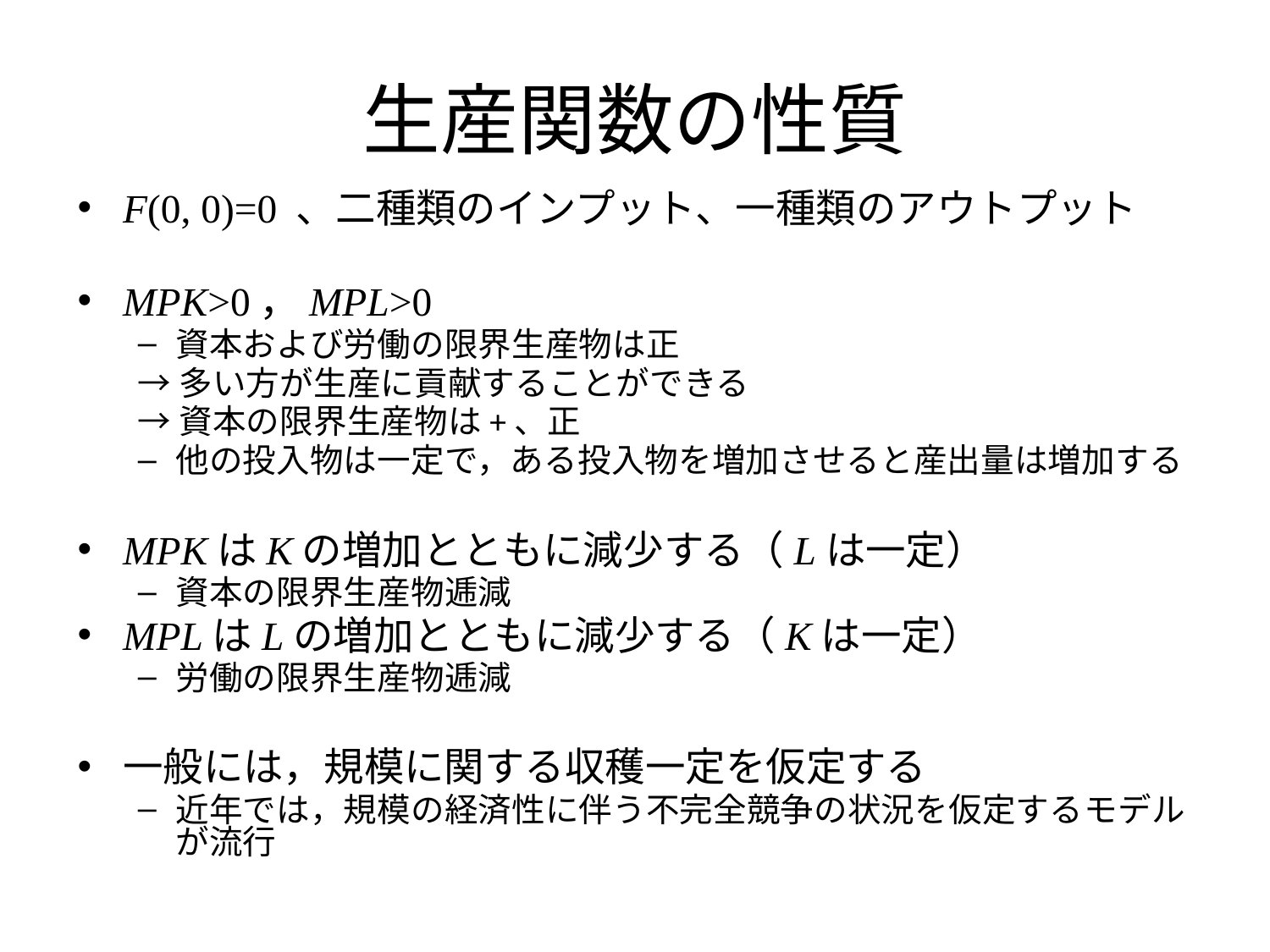

# 生産関数の性質
F(0, 0)=0 、二種類のインプット、一種類のアウトプット

MPK>0，MPL>0
資本および労働の限界生産物は正
→多い方が生産に貢献することができる
	→資本の限界生産物は+、正
他の投入物は一定で，ある投入物を増加させると産出量は増加する

MPKはKの増加とともに減少する（Lは一定）
資本の限界生産物逓減
MPLはLの増加とともに減少する（Kは一定）
労働の限界生産物逓減

一般には，規模に関する収穫一定を仮定する
近年では，規模の経済性に伴う不完全競争の状況を仮定するモデルが流行